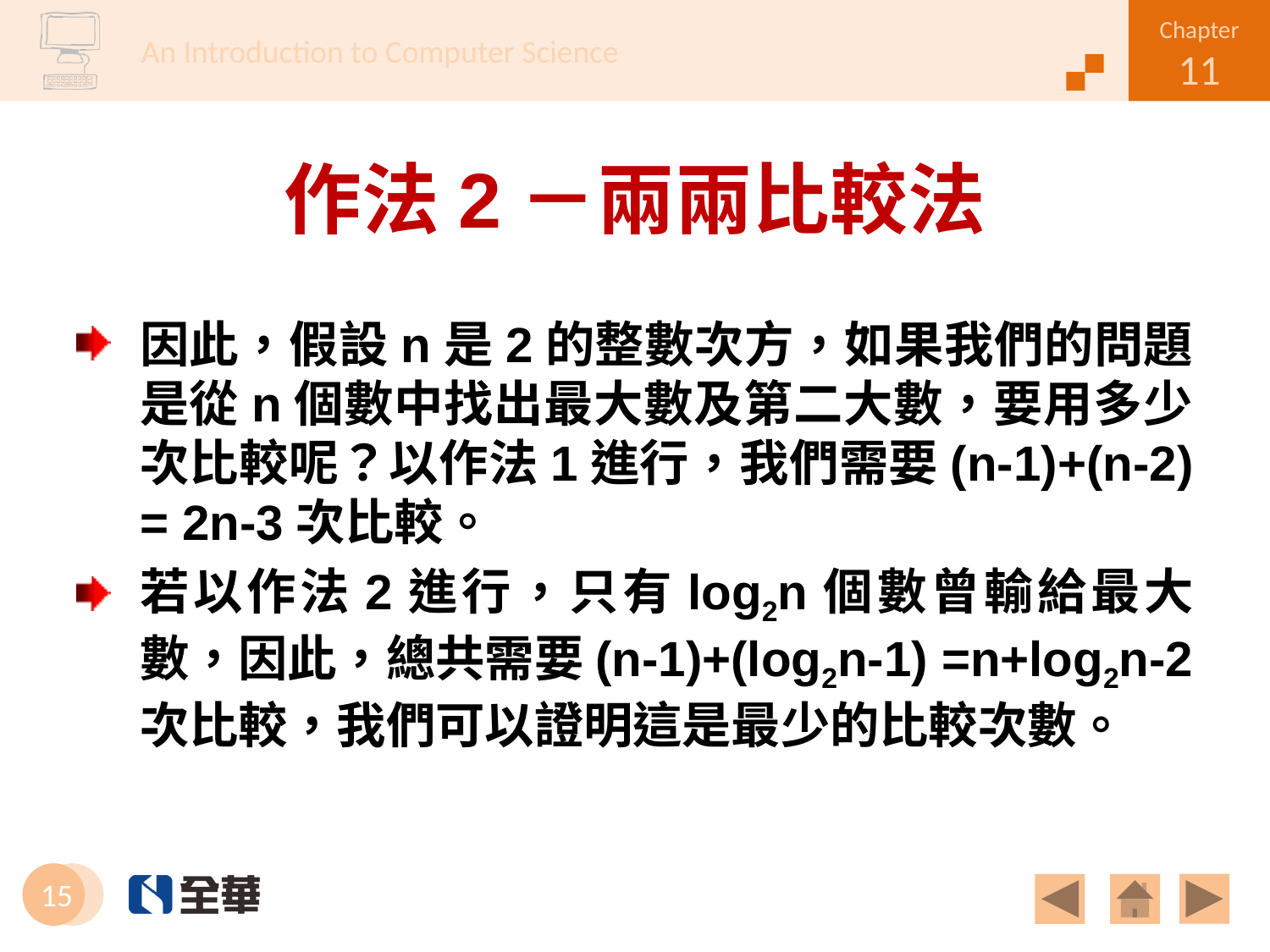

# 作法2－兩兩比較法
因此，假設n是2的整數次方，如果我們的問題是從n個數中找出最大數及第二大數，要用多少次比較呢？以作法1進行，我們需要(n-1)+(n-2) = 2n-3次比較。
若以作法2進行，只有log2n個數曾輸給最大數，因此，總共需要(n-1)+(log2n-1) =n+log2n-2次比較，我們可以證明這是最少的比較次數。